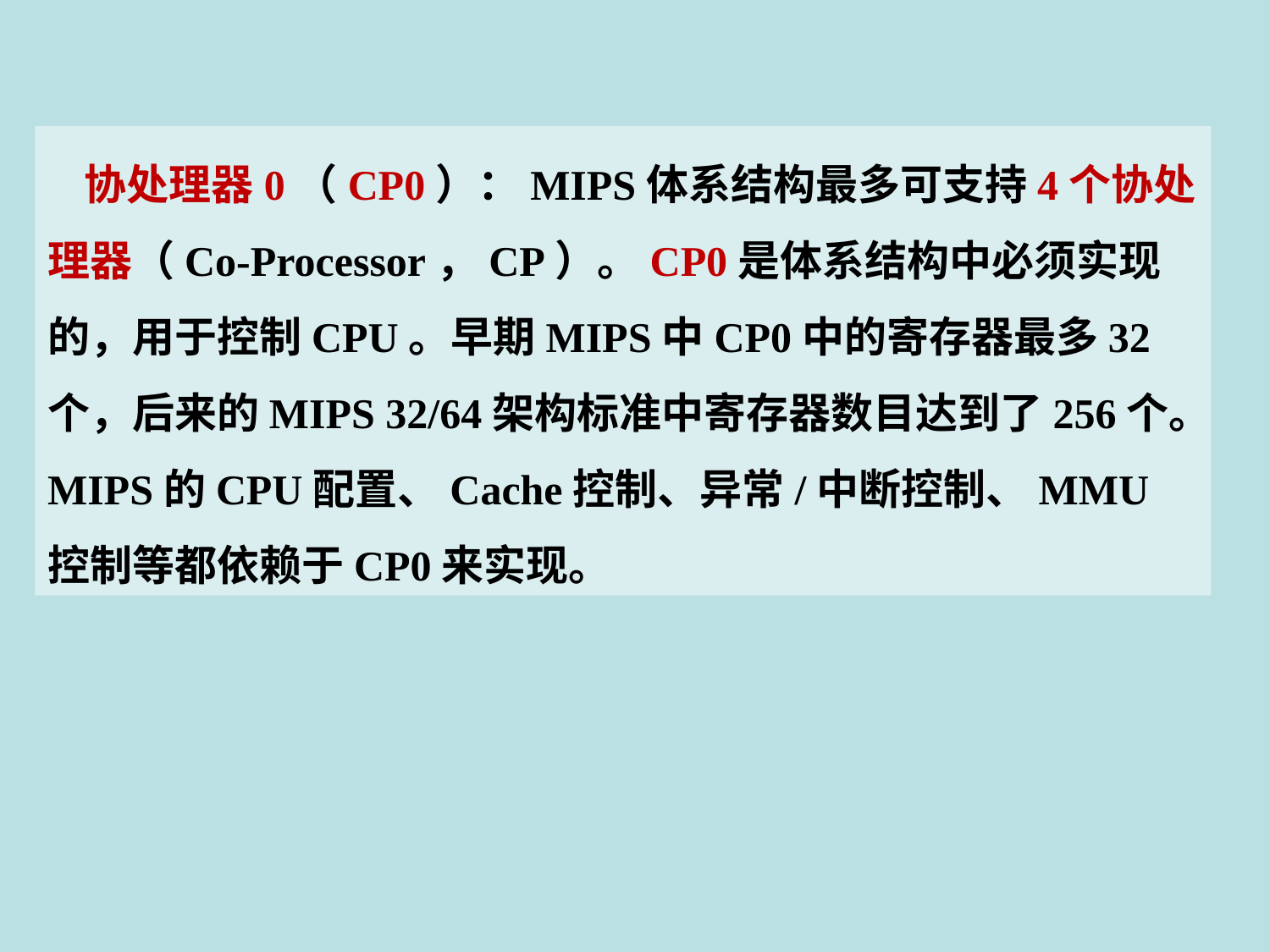

协处理器0（CP0）：MIPS体系结构最多可支持4个协处理器（Co-Processor，CP）。CP0是体系结构中必须实现的，用于控制CPU。早期MIPS中CP0中的寄存器最多32个，后来的MIPS 32/64架构标准中寄存器数目达到了256个。MIPS的CPU配置、Cache控制、异常/中断控制、MMU控制等都依赖于CP0来实现。